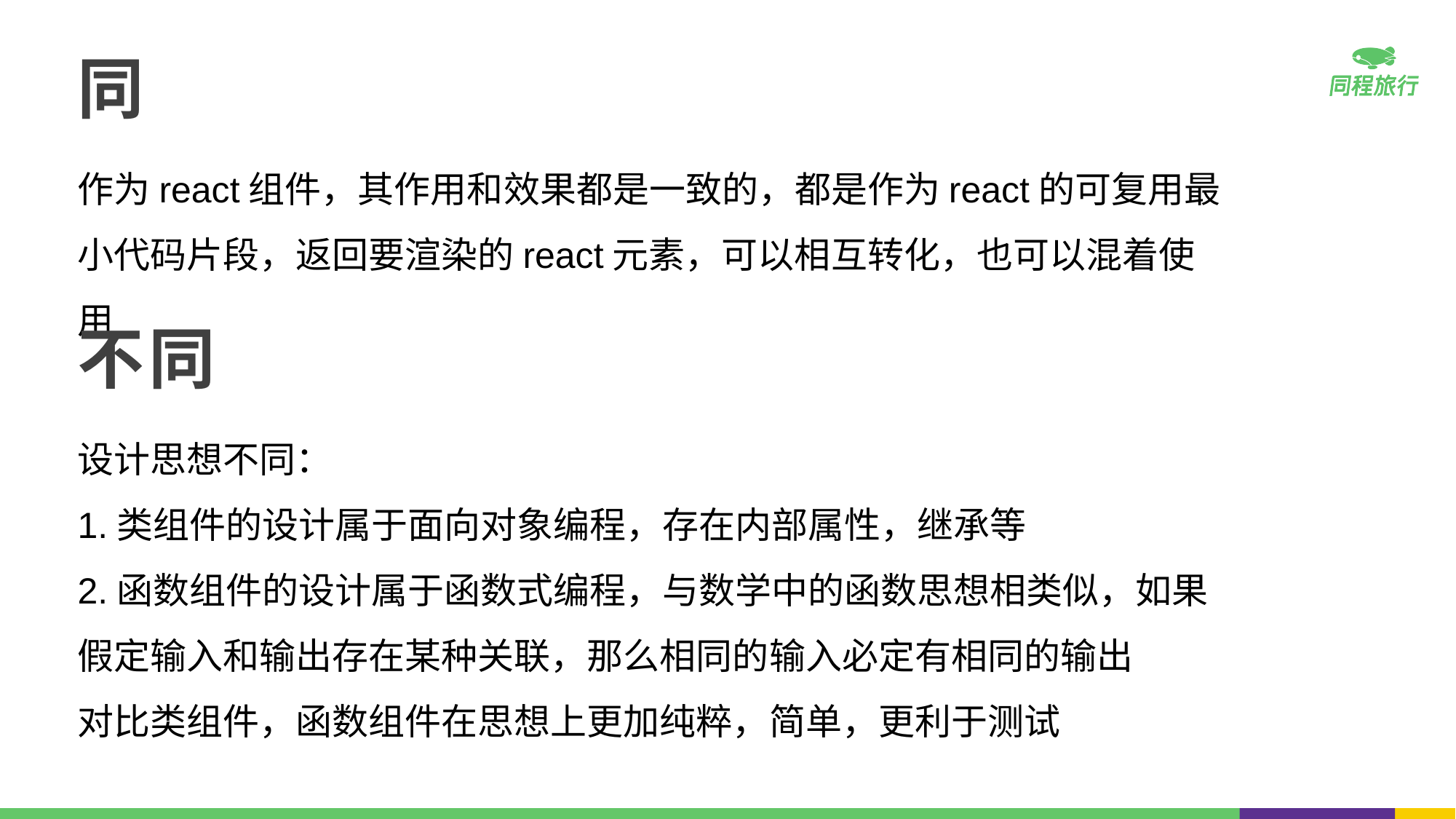

同
作为react组件，其作用和效果都是一致的，都是作为react的可复用最小代码片段，返回要渲染的react元素，可以相互转化，也可以混着使用
不同
设计思想不同：
1.类组件的设计属于面向对象编程，存在内部属性，继承等
2.函数组件的设计属于函数式编程，与数学中的函数思想相类似，如果假定输入和输出存在某种关联，那么相同的输入必定有相同的输出
对比类组件，函数组件在思想上更加纯粹，简单，更利于测试